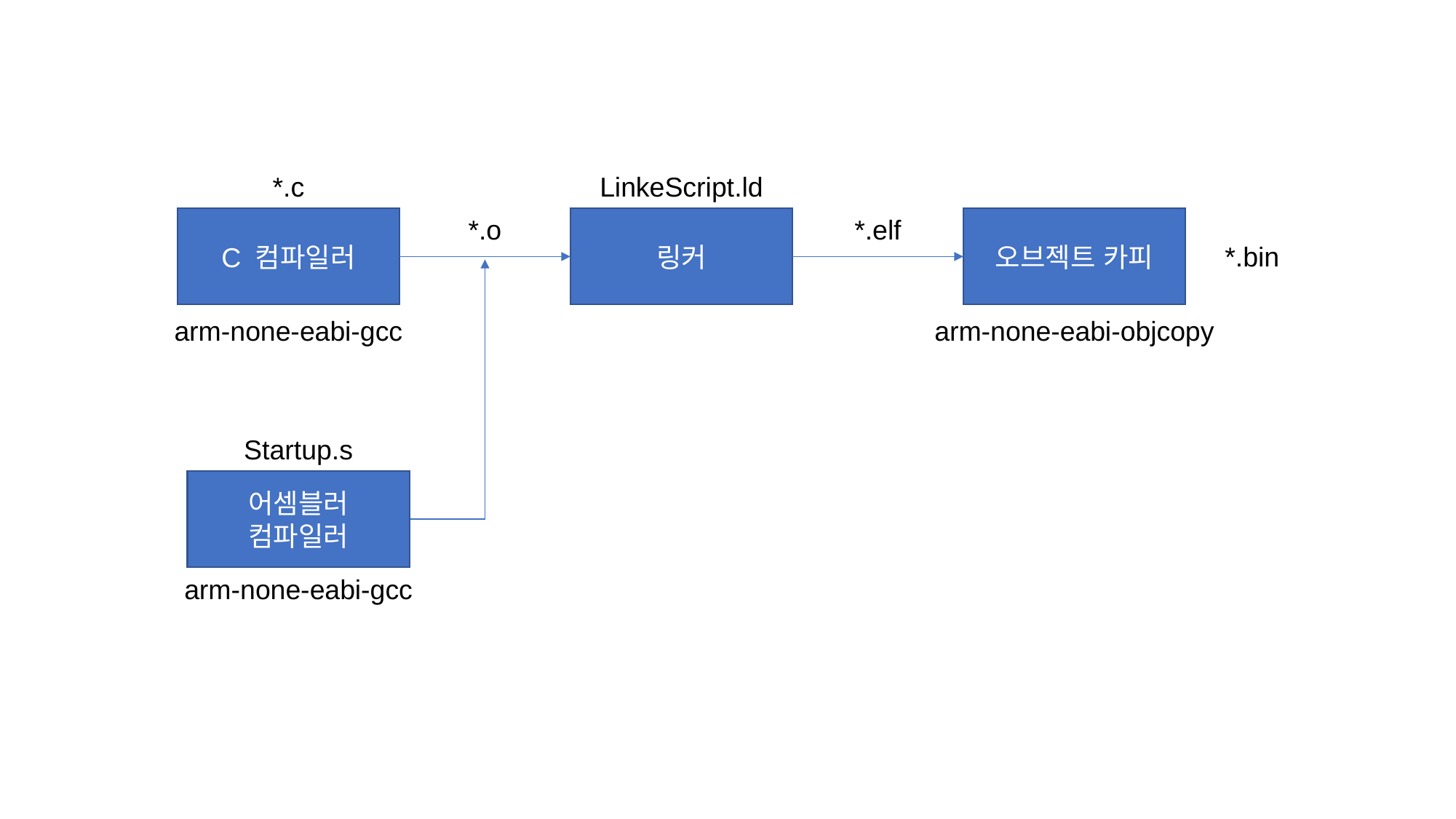

*.c
LinkeScript.ld
*.o
*.elf
C 컴파일러
링커
오브젝트 카피
*.bin
arm-none-eabi-gcc
arm-none-eabi-objcopy
Startup.s
어셈블러 컴파일러
arm-none-eabi-gcc